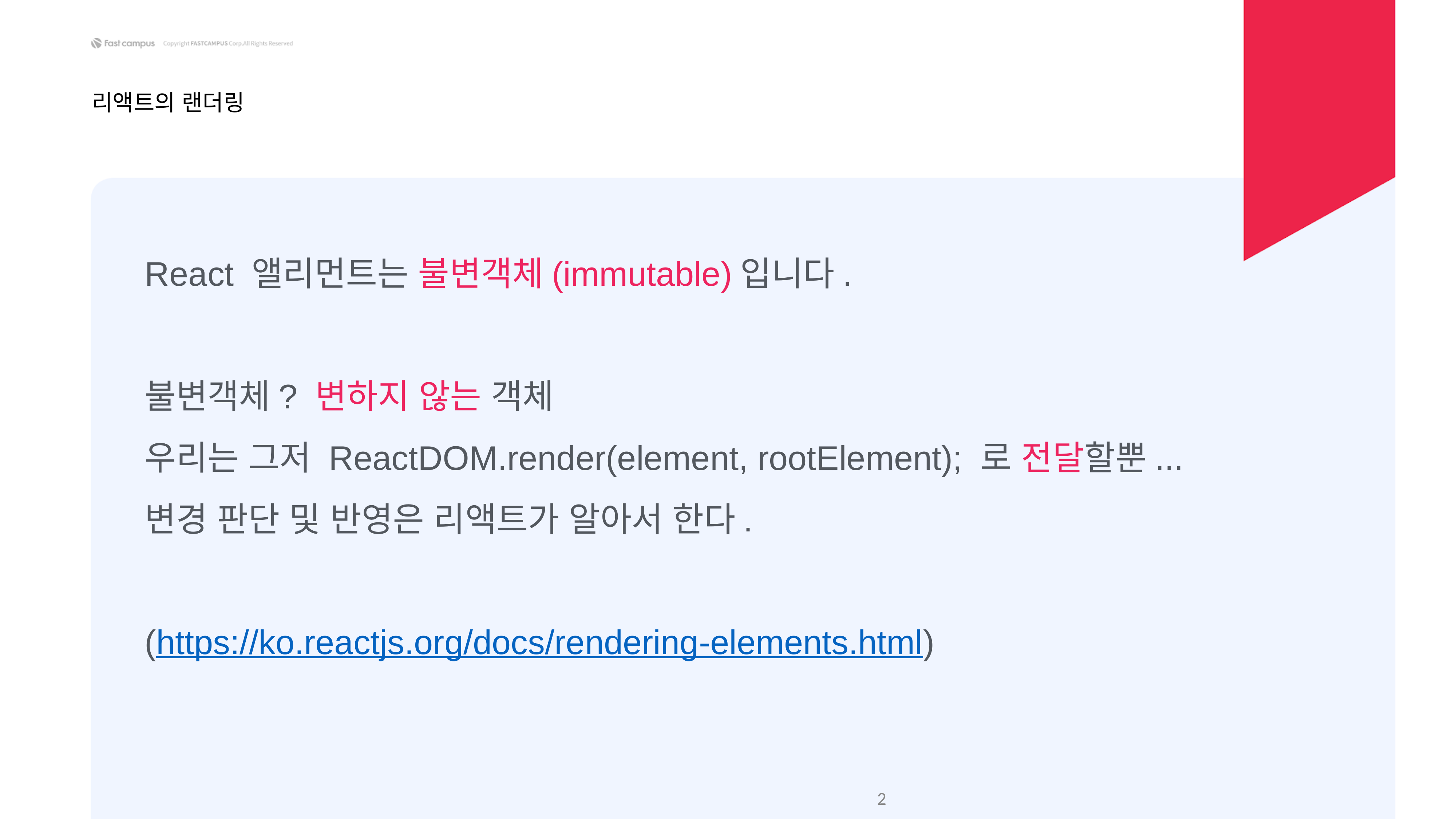

리액트의 랜더링
React 앨리먼트는 불변객체(immutable)입니다.

불변객체? 변하지 않는 객체
우리는 그저 ReactDOM.render(element, rootElement); 로 전달할뿐...
변경 판단 및 반영은 리액트가 알아서 한다.

(https://ko.reactjs.org/docs/rendering-elements.html)
2